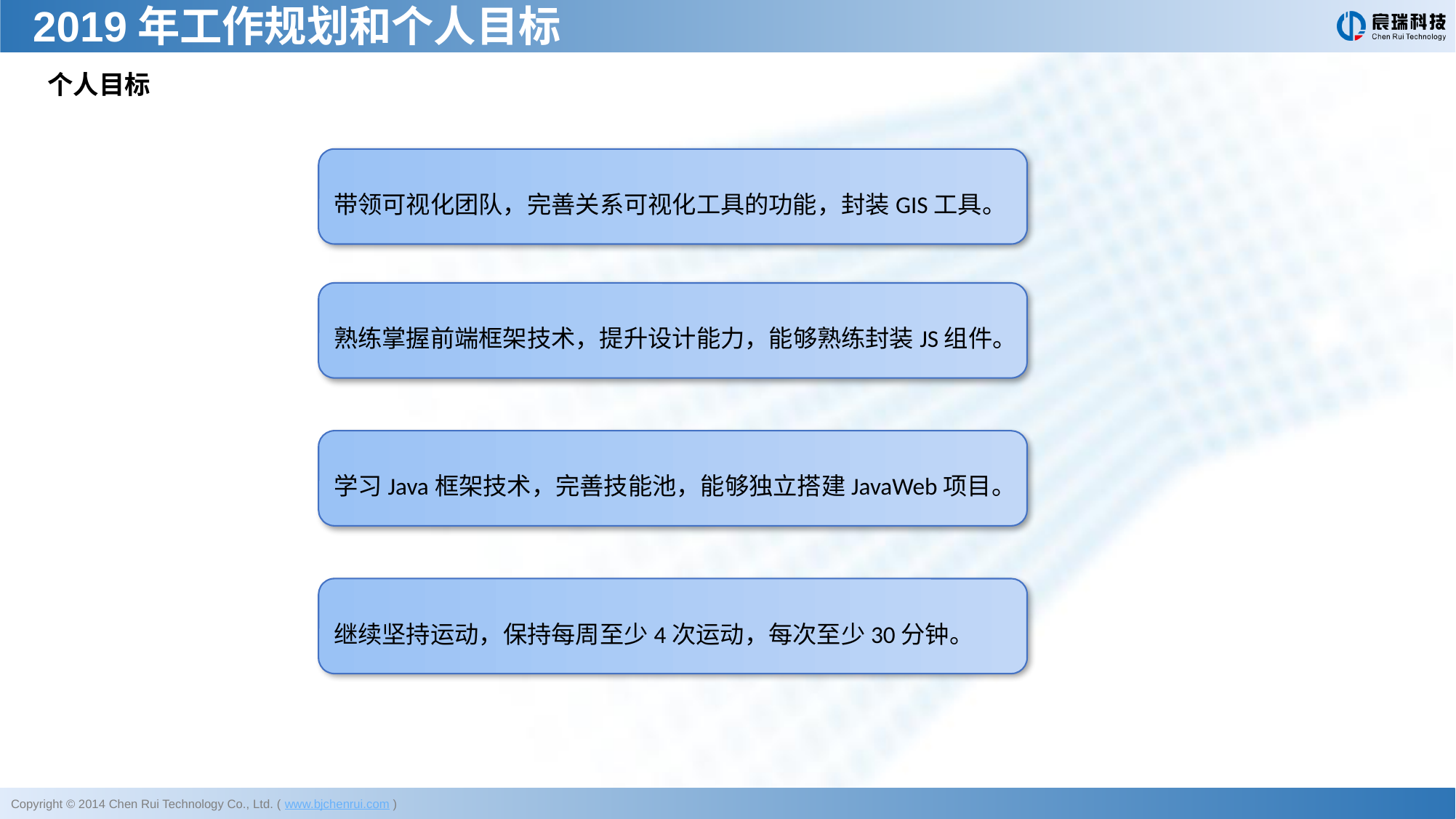

# 2019年工作规划和个人目标
个人目标
带领可视化团队，完善关系可视化工具的功能，封装GIS工具。
熟练掌握前端框架技术，提升设计能力，能够熟练封装JS组件。
学习Java框架技术，完善技能池，能够独立搭建JavaWeb项目。
继续坚持运动，保持每周至少4次运动，每次至少30分钟。
12